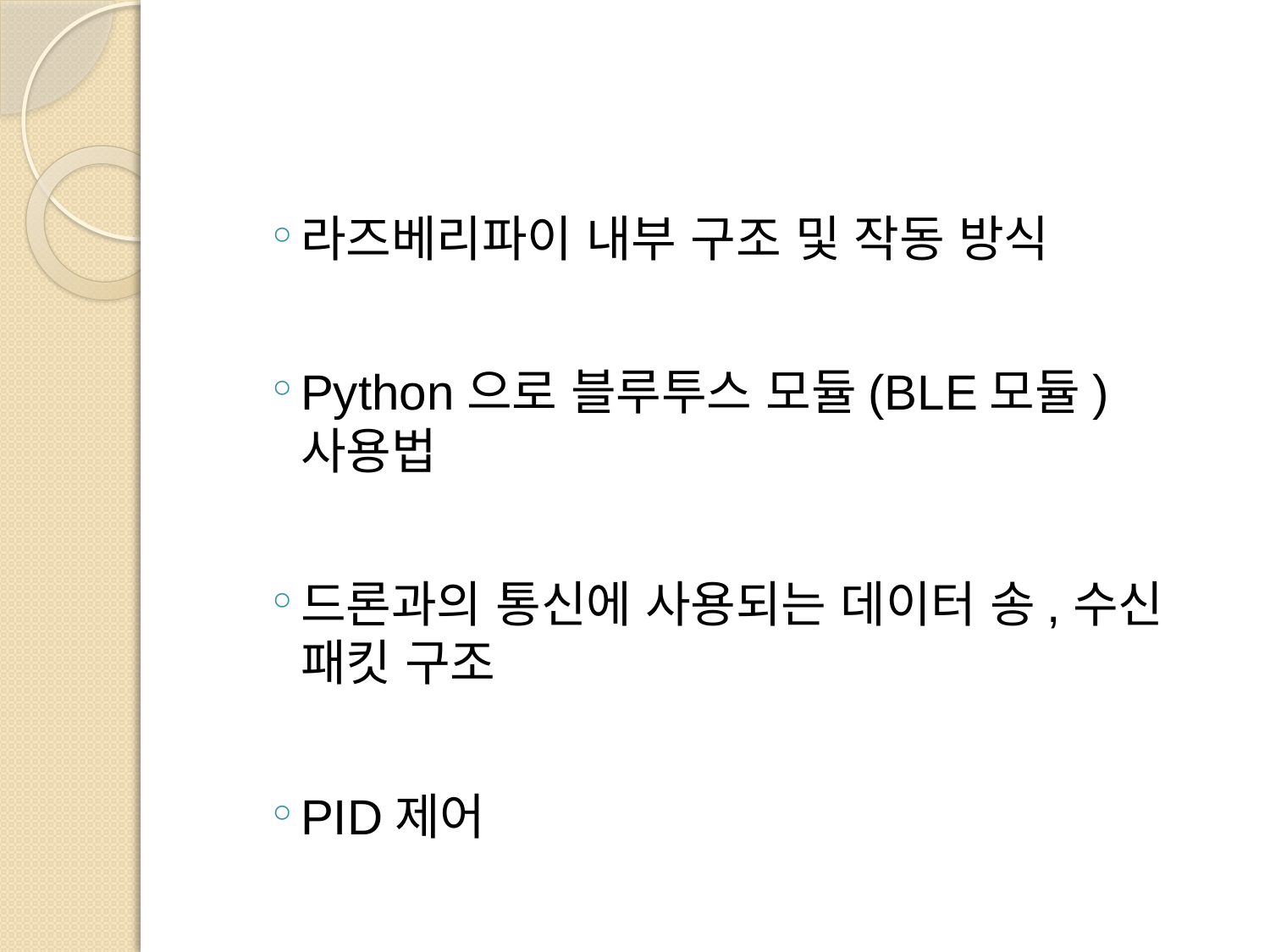

#
라즈베리파이 내부 구조 및 작동 방식

Python으로 블루투스 모듈(BLE모듈) 사용법

드론과의 통신에 사용되는 데이터 송,수신 패킷 구조

PID제어